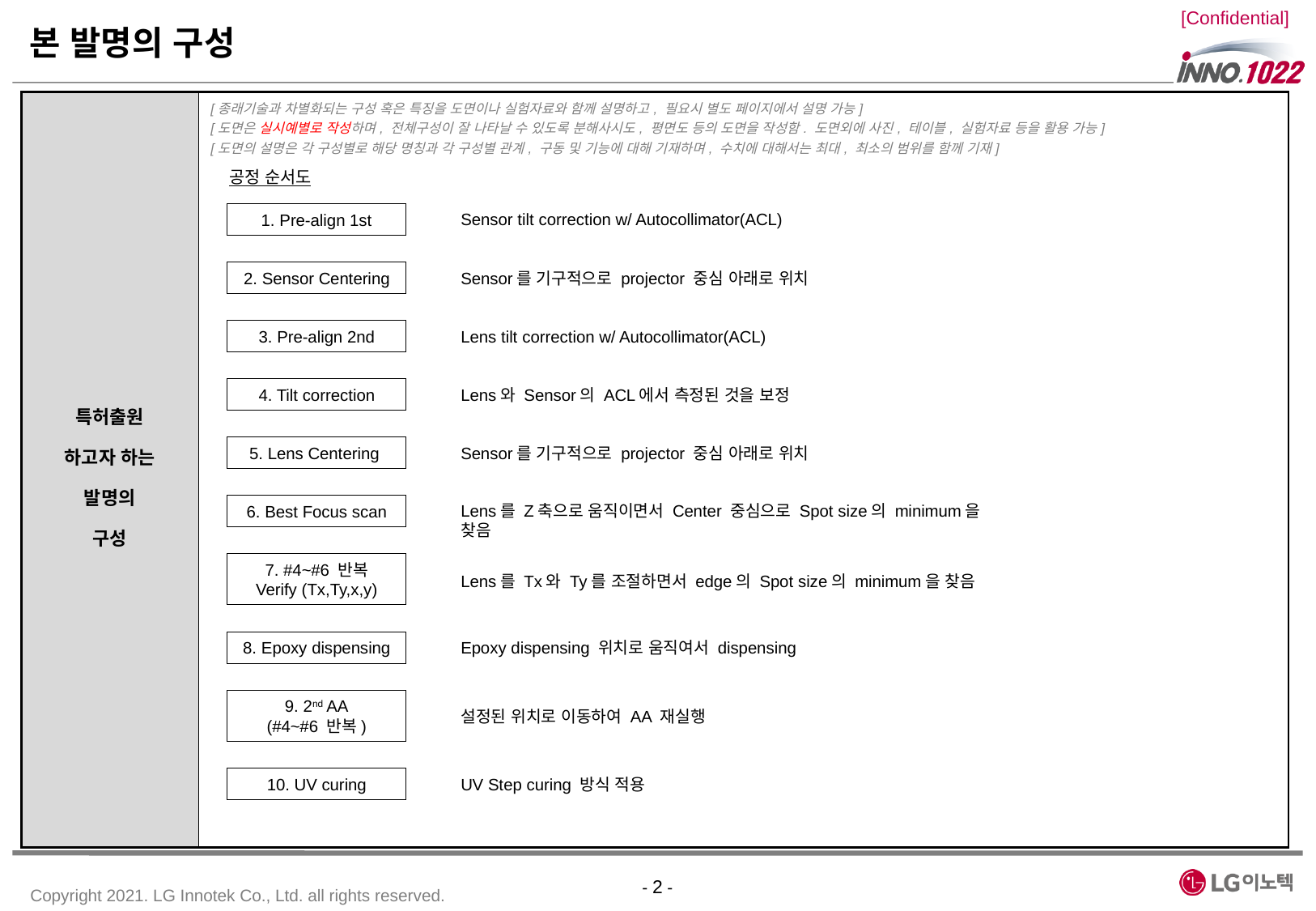

본 발명의 구성

| 특허출원 하고자 하는 발명의 구성 | [종래기술과 차별화되는 구성 혹은 특징을 도면이나 실험자료와 함께 설명하고, 필요시 별도 페이지에서 설명 가능] [도면은 실시예별로 작성하며, 전체구성이 잘 나타날 수 있도록 분해사시도, 평면도 등의 도면을 작성함. 도면외에 사진, 테이블, 실험자료 등을 활용 가능] [도면의 설명은 각 구성별로 해당 명칭과 각 구성별 관계, 구동 및 기능에 대해 기재하며, 수치에 대해서는 최대, 최소의 범위를 함께 기재] |
| --- | --- |
설명
도면
공정 순서도
사진, 도표(제조절차등) 및 실험Date 모두 기재
도면은 가능한 발명의 특징을 잘 나타내도록
    분해사시도(기구), 평면도, 사시도 등 기재
각 element의  일반적 명칭 기재
상호 구성관계 or 구동방법을 주체적으로 설명
크기/수치범위 : 최대, 중간, 최소 3단계 범위로 기술(임계적수치는
권리범위를 명확히 함에 있어서 꼭 필요하니 기재하여주시기바랍니다..
상대적 크기비교, 모양, 물질 종류 등으로  가능한 많이 기재
Sensor tilt correction w/ Autocollimator(ACL)
1. Pre-align 1st
2. Sensor Centering
Sensor를 기구적으로 projector 중심 아래로 위치
Lens tilt correction w/ Autocollimator(ACL)
3. Pre-align 2nd
4. Tilt correction
Lens와 Sensor의 ACL에서 측정된 것을 보정
5. Lens Centering
Sensor를 기구적으로 projector 중심 아래로 위치
Lens를 Z축으로 움직이면서 Center 중심으로 Spot size의 minimum을 찾음
6. Best Focus scan
7. #4~#6 반복
Verify (Tx,Ty,x,y)
Lens를 Tx와 Ty를 조절하면서 edge의 Spot size의 minimum을 찾음
Epoxy dispensing 위치로 움직여서 dispensing
8. Epoxy dispensing
9. 2nd AA
(#4~#6 반복)
설정된 위치로 이동하여 AA 재실행
10. UV curing
UV Step curing 방식 적용
- 2 -